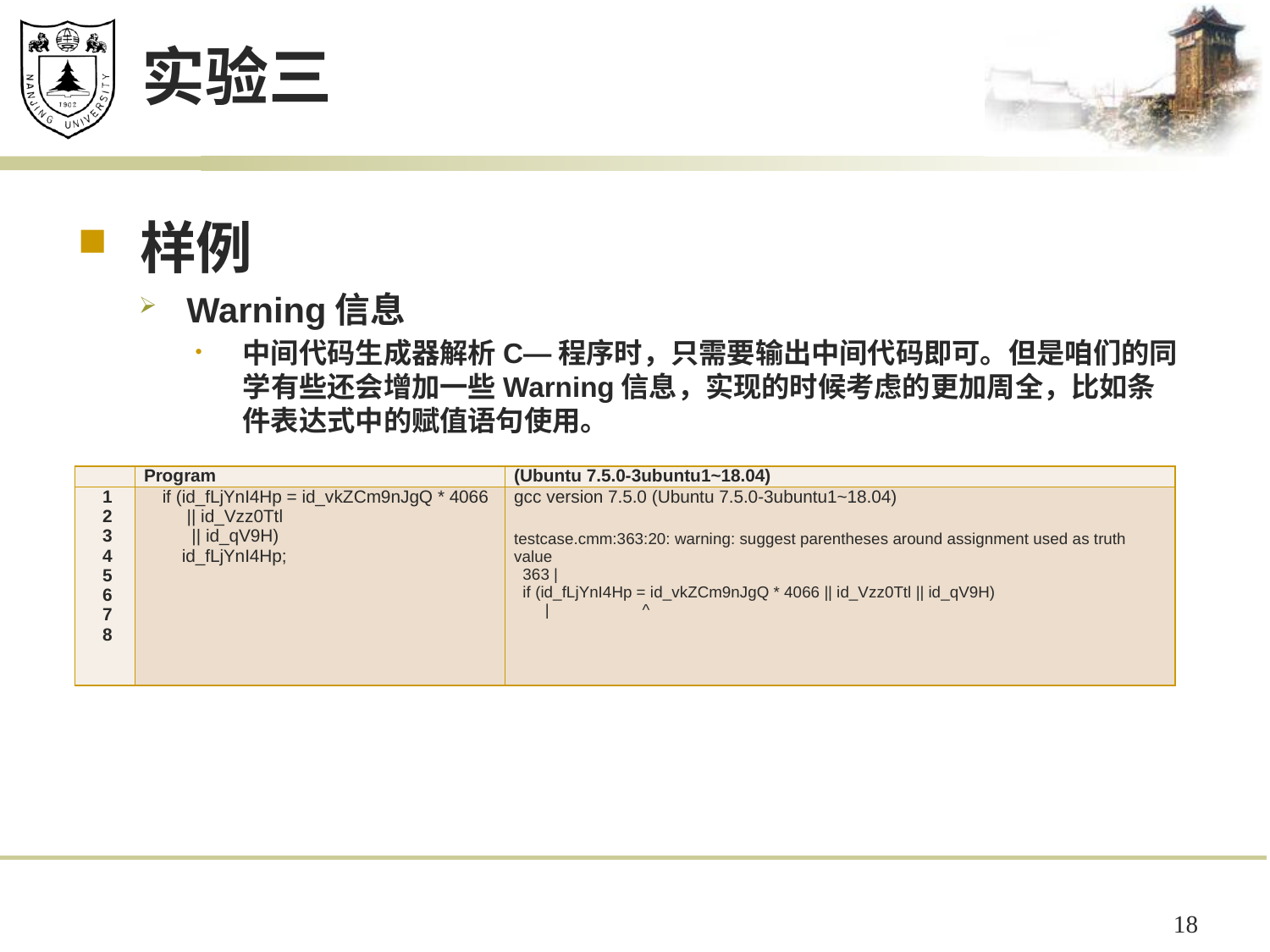

# 实验三
样例
Warning信息
中间代码生成器解析C—程序时，只需要输出中间代码即可。但是咱们的同学有些还会增加一些Warning信息，实现的时候考虑的更加周全，比如条件表达式中的赋值语句使用。
|  | Program | (Ubuntu 7.5.0-3ubuntu1~18.04) |
| --- | --- | --- |
| 1 2 3 4 5 6 7 8 | if (id\_fLjYnI4Hp = id\_vkZCm9nJgQ \* 4066 || id\_Vzz0Ttl || id\_qV9H) id\_fLjYnI4Hp; | gcc version 7.5.0 (Ubuntu 7.5.0-3ubuntu1~18.04) testcase.cmm:363:20: warning: suggest parentheses around assignment used as truth value 363 | if (id\_fLjYnI4Hp = id\_vkZCm9nJgQ \* 4066 || id\_Vzz0Ttl || id\_qV9H) | ^ |